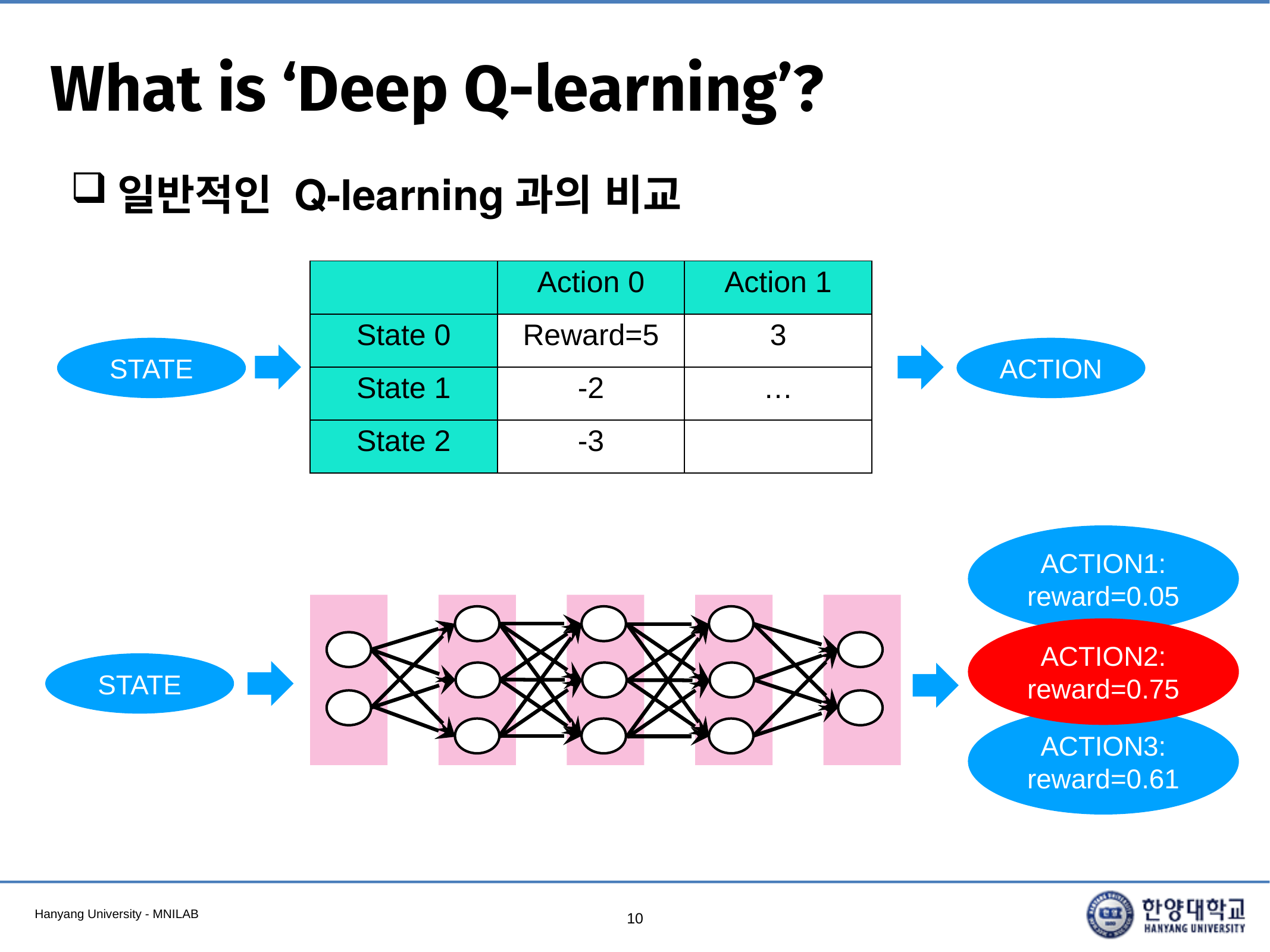

# What is ‘Deep Q-learning’?
일반적인 Q-learning과의 비교
|  | Action 0 | Action 1 |
| --- | --- | --- |
| State 0 | Reward=5 | 3 |
| State 1 | -2 | … |
| State 2 | -3 |  |
STATE
ACTION

ACTION1: reward=0.05

ACTION2: reward=0.75

STATE

ACTION3: reward=0.61

10